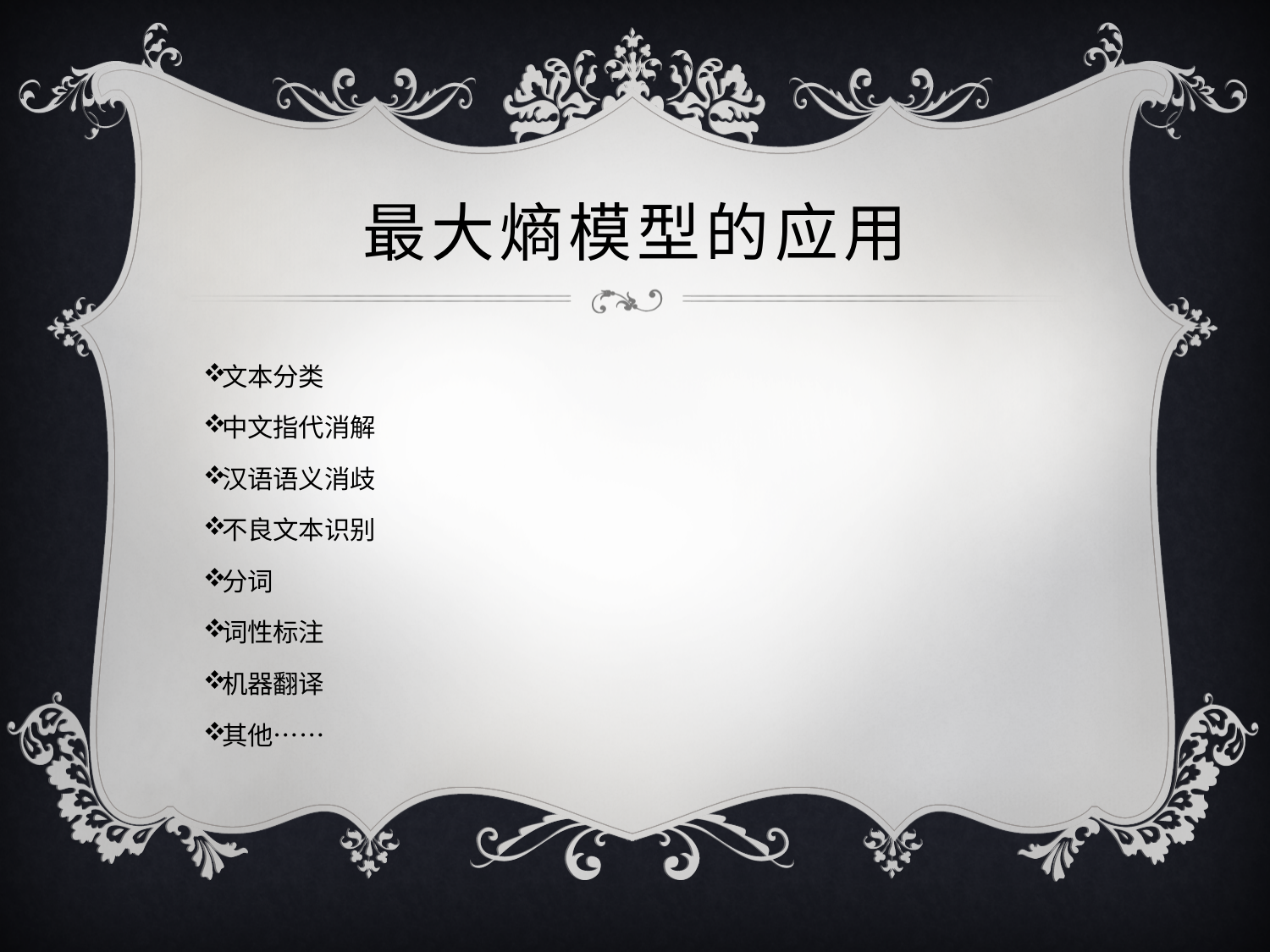

# 最大熵模型的应用
文本分类
中文指代消解
汉语语义消歧
不良文本识别
分词
词性标注
机器翻译
其他……